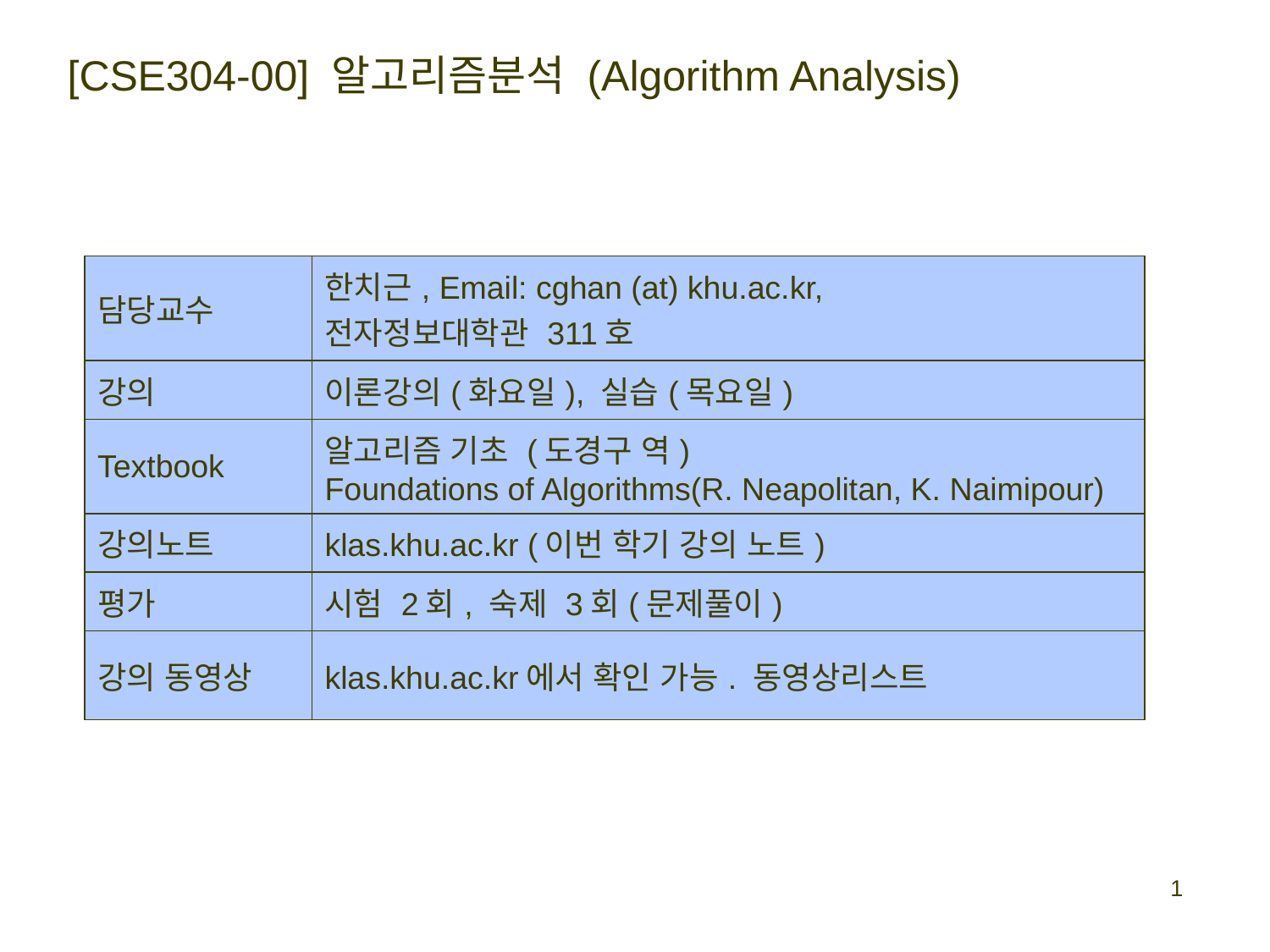

[CSE304-00] 알고리즘분석 (Algorithm Analysis)
| 담당교수 | 한치근, Email: cghan (at) khu.ac.kr, 전자정보대학관 311호 |
| --- | --- |
| 강의 | 이론강의(화요일), 실습(목요일) |
| Textbook | 알고리즘 기초 (도경구 역) Foundations of Algorithms(R. Neapolitan, K. Naimipour) |
| 강의노트 | klas.khu.ac.kr (이번 학기 강의 노트) |
| 평가 | 시험 2회, 숙제 3회(문제풀이) |
| 강의 동영상 | klas.khu.ac.kr에서 확인 가능. 동영상리스트 |
1